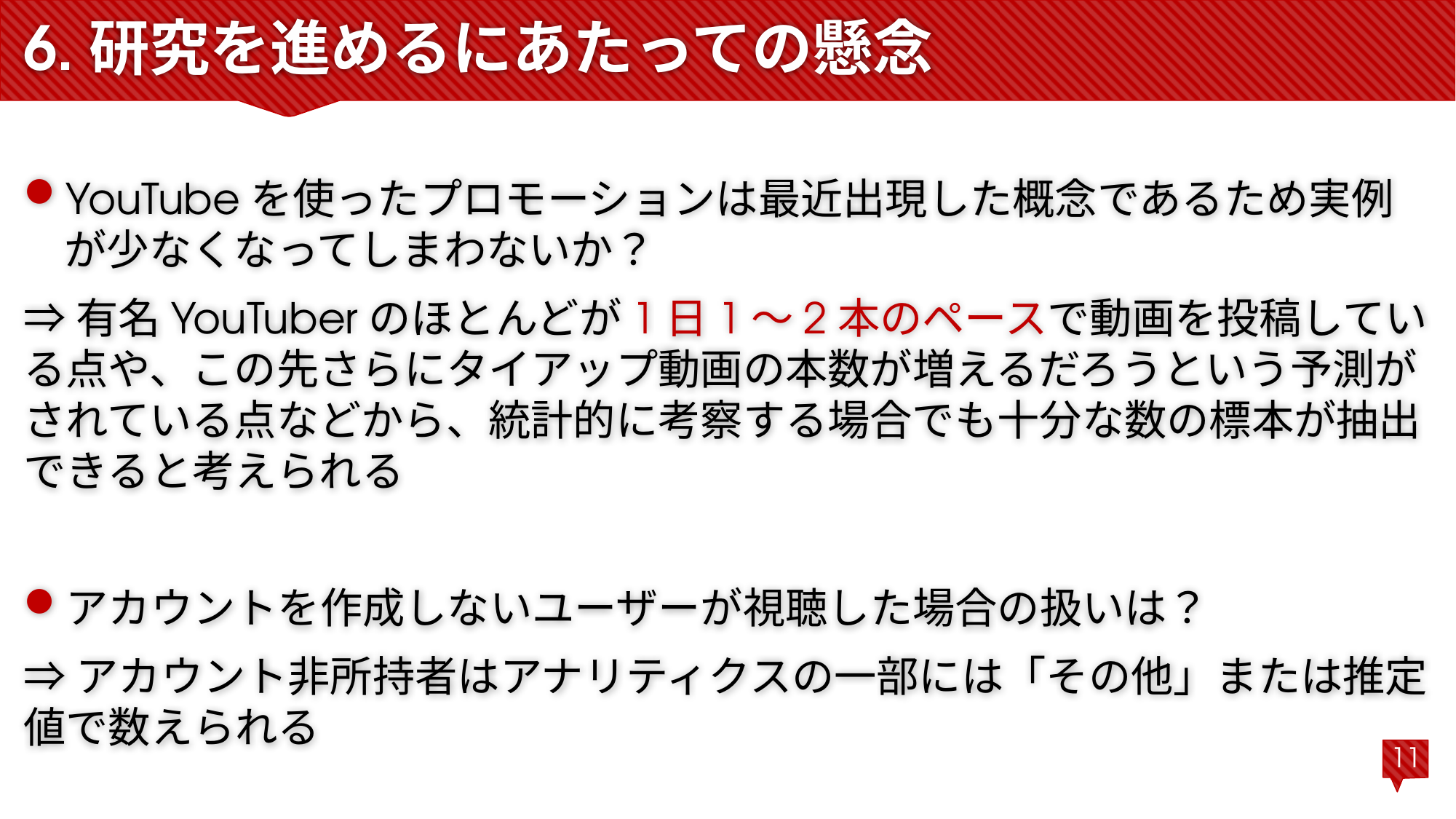

# 6.研究を進めるにあたっての懸念
YouTubeを使ったプロモーションは最近出現した概念であるため実例が少なくなってしまわないか？
⇒有名YouTuberのほとんどが1日1～2本のペースで動画を投稿している点や、この先さらにタイアップ動画の本数が増えるだろうという予測がされている点などから、統計的に考察する場合でも十分な数の標本が抽出できると考えられる

アカウントを作成しないユーザーが視聴した場合の扱いは？
⇒アカウント非所持者はアナリティクスの一部には「その他」または推定値で数えられる